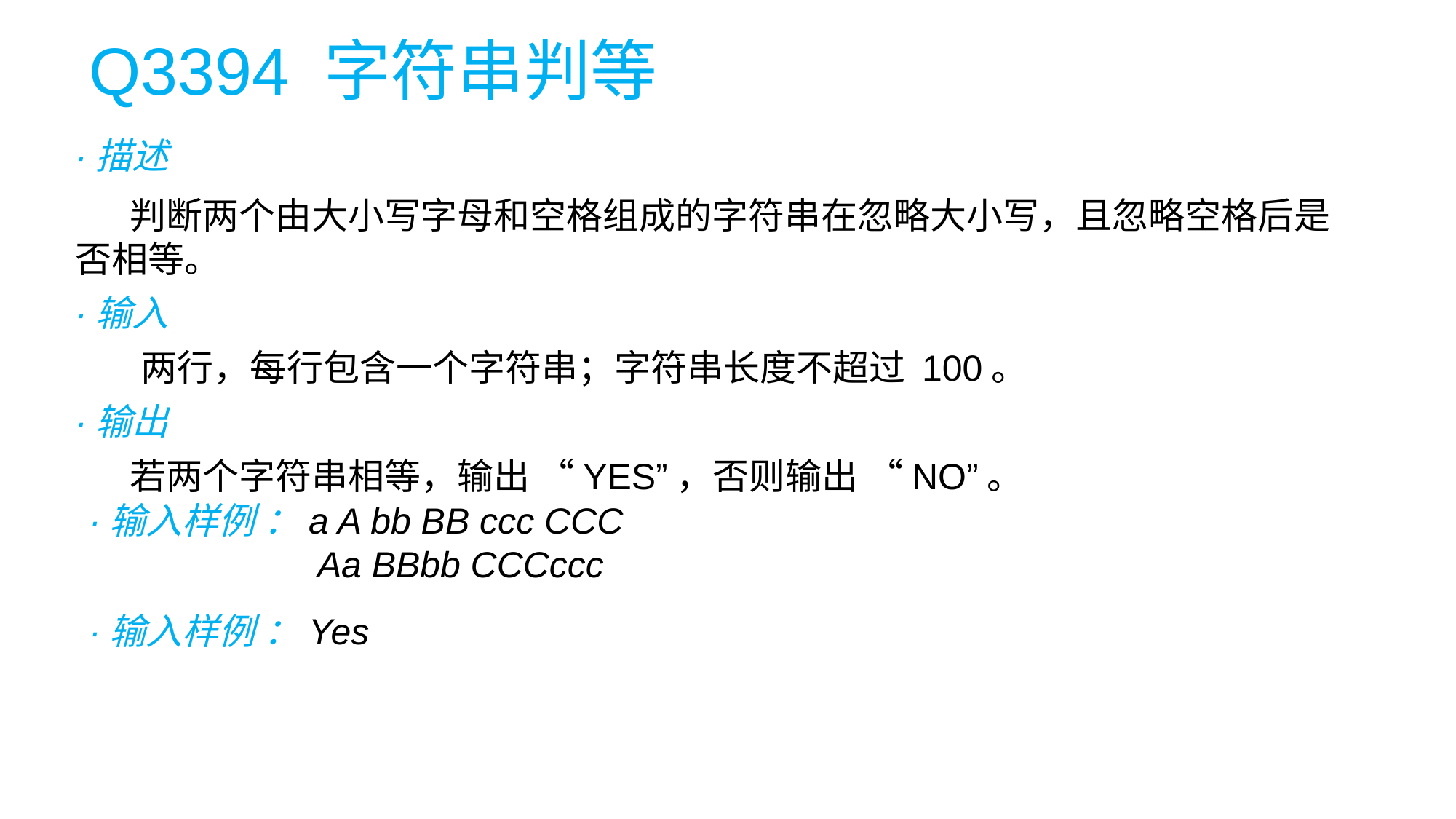

# Q3394 字符串判等
·描述
判断两个由大小写字母和空格组成的字符串在忽略大小写，且忽略空格后是否相等。
·输入
       两行，每行包含一个字符串；字符串长度不超过 100。
·输出
若两个字符串相等，输出 “YES”，否则输出 “NO”。
·输入样例 ：a A bb BB ccc CCC
 Aa BBbb CCCccc
·输入样例 ：Yes